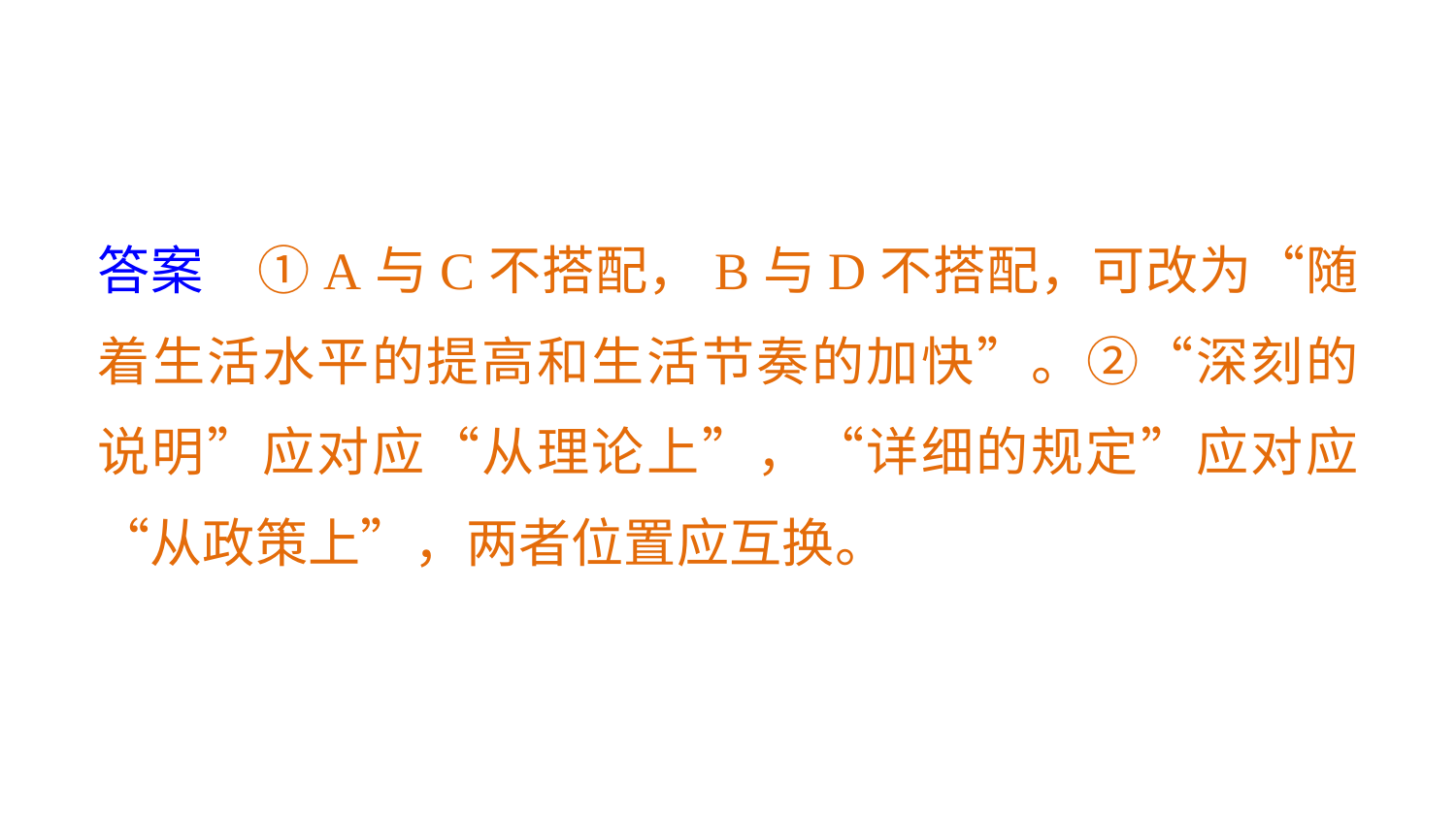

答案　①A与C不搭配，B与D不搭配，可改为“随着生活水平的提高和生活节奏的加快”。②“深刻的说明”应对应“从理论上”，“详细的规定”应对应“从政策上”，两者位置应互换。